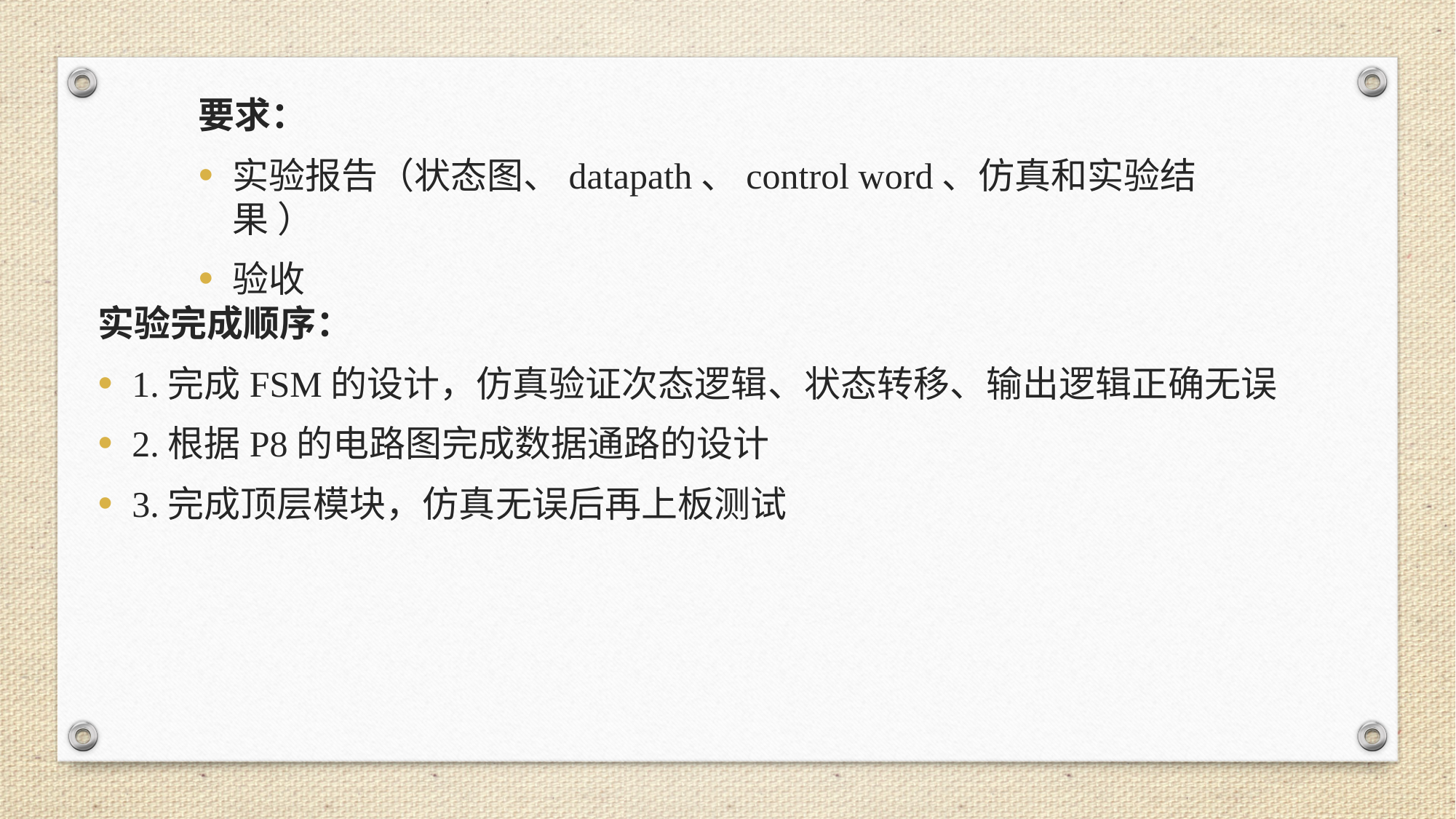

要求：
实验报告（状态图、datapath、control word、仿真和实验结果 ）
验收
实验完成顺序：
1.完成FSM的设计，仿真验证次态逻辑、状态转移、输出逻辑正确无误
2.根据P8的电路图完成数据通路的设计
3.完成顶层模块，仿真无误后再上板测试